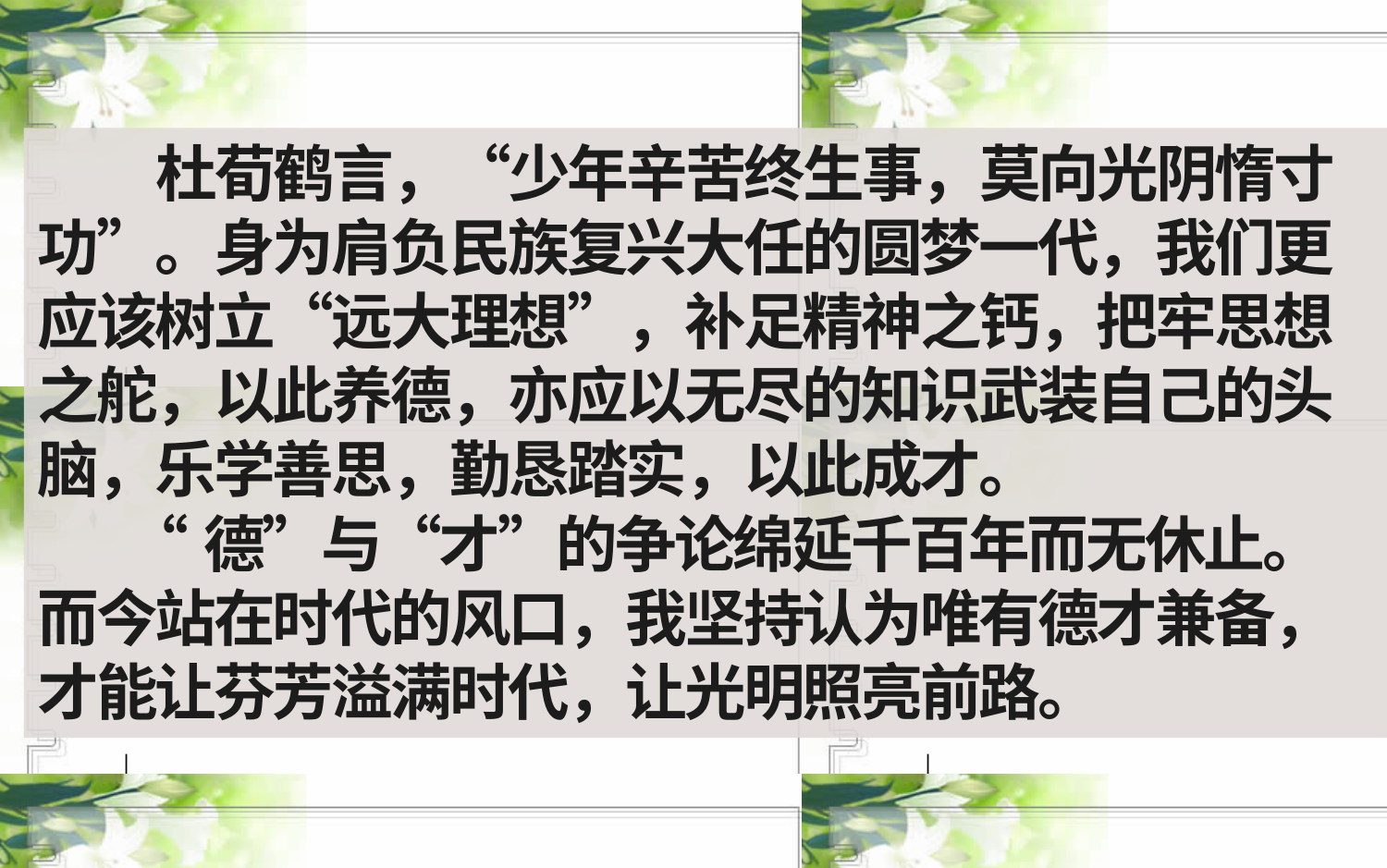

杜荀鹤言，“少年辛苦终生事，莫向光阴惰寸功”。身为肩负民族复兴大任的圆梦一代，我们更应该树立“远大理想”，补足精神之钙，把牢思想之舵，以此养德，亦应以无尽的知识武装自己的头脑，乐学善思，勤恳踏实，以此成才。
        “德”与“才”的争论绵延千百年而无休止。而今站在时代的风口，我坚持认为唯有德才兼备，才能让芬芳溢满时代，让光明照亮前路。